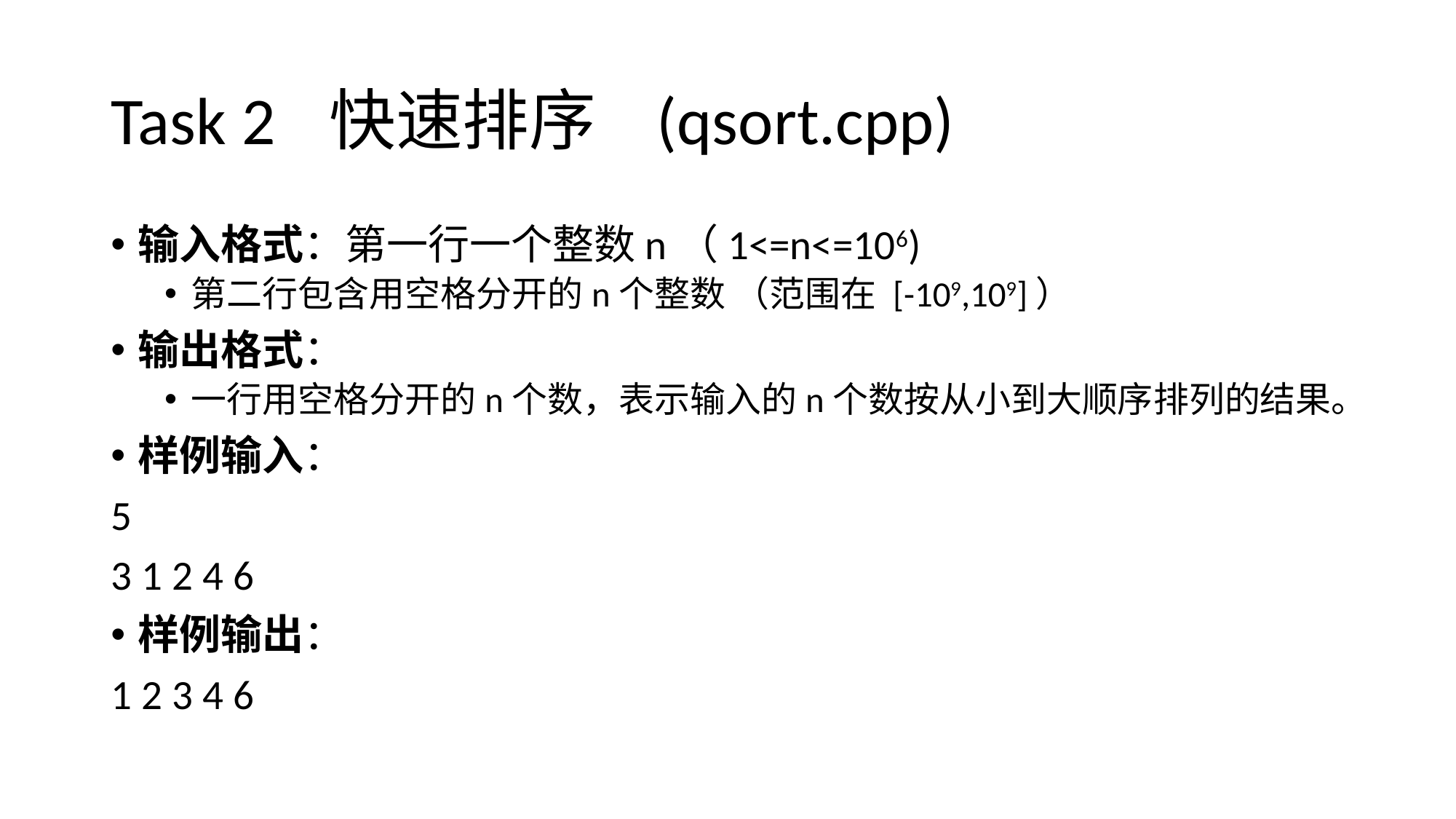

# Task 2	快速排序   (qsort.cpp)
输入格式：第一行一个整数n（1<=n<=106)
第二行包含用空格分开的n个整数 （范围在 [-109,109]）
输出格式：
一行用空格分开的n个数，表示输入的n个数按从小到大顺序排列的结果。
样例输入：
5
3 1 2 4 6
样例输出：
1 2 3 4 6